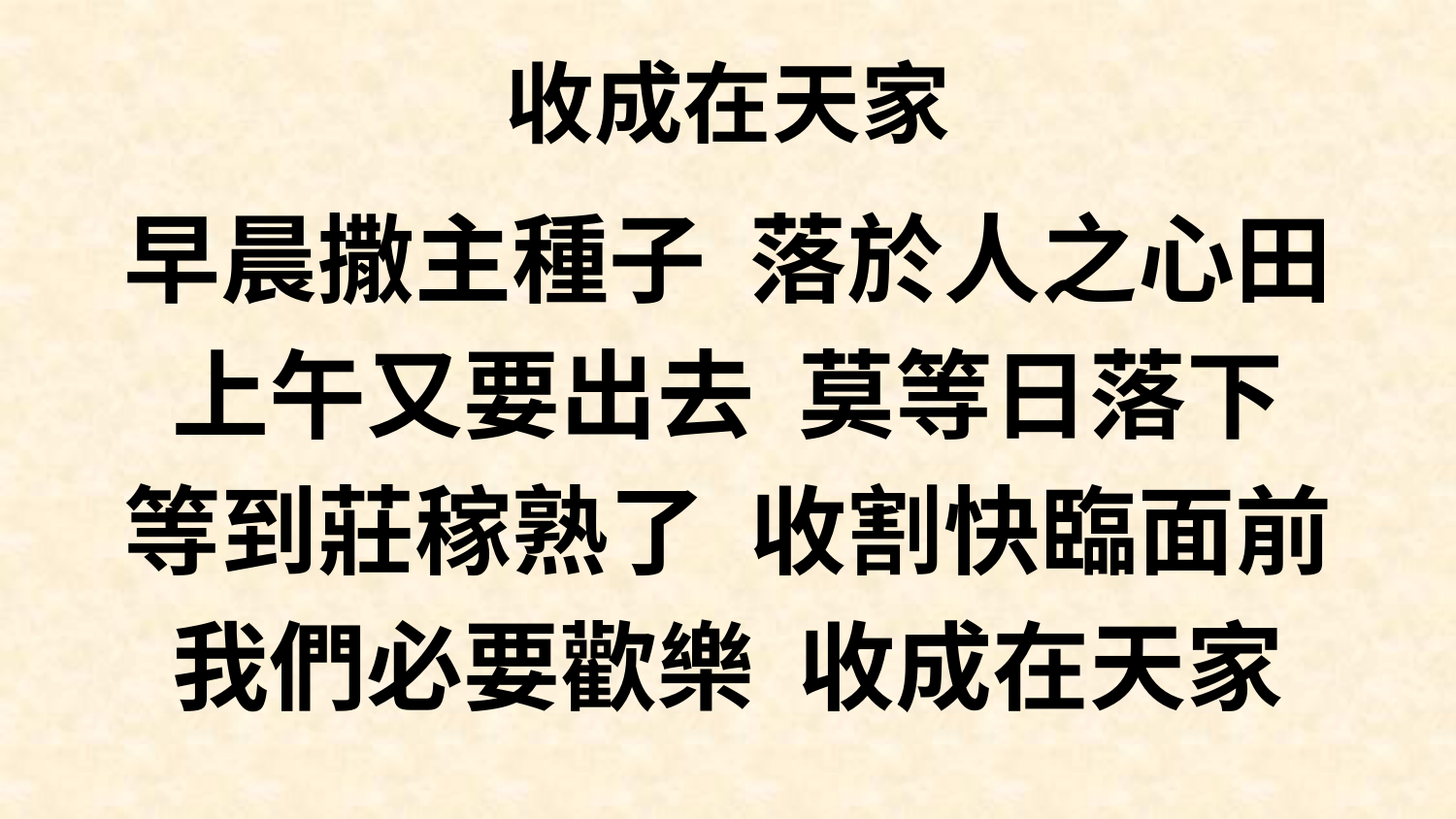

# 收成在天家
早晨撒主種子  落於人之心田
上午又要出去  莫等日落下
等到莊稼熟了  收割快臨面前
我們必要歡樂  收成在天家